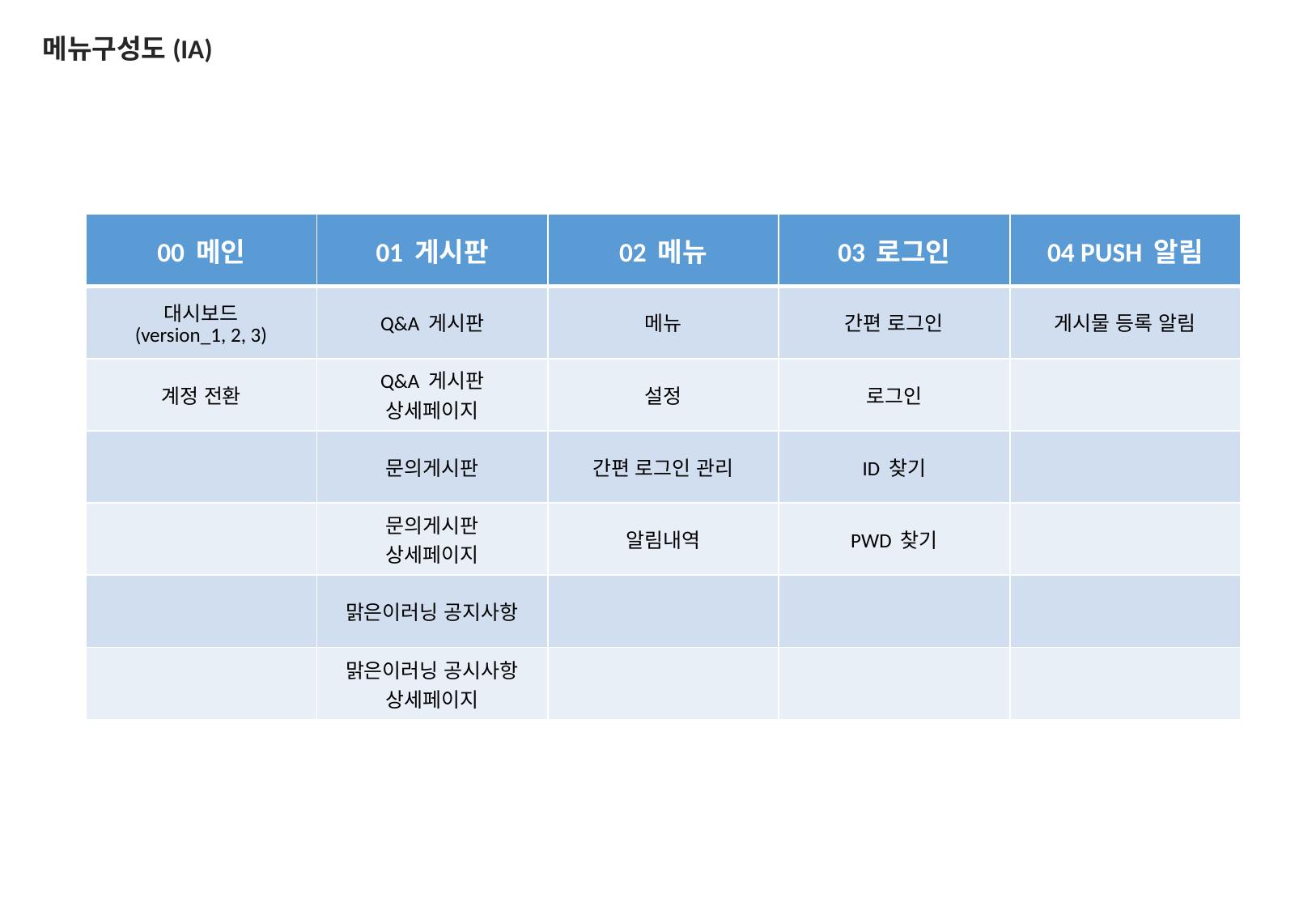

메뉴구성도(IA)
| 00 메인 | 01 게시판 | 02 메뉴 | 03 로그인 | 04 PUSH 알림 |
| --- | --- | --- | --- | --- |
| 대시보드 (version\_1, 2, 3) | Q&A 게시판 | 메뉴 | 간편 로그인 | 게시물 등록 알림 |
| 계정 전환 | Q&A 게시판 상세페이지 | 설정 | 로그인 |  |
|  | 문의게시판 | 간편 로그인 관리 | ID 찾기 |  |
|  | 문의게시판 상세페이지 | 알림내역 | PWD 찾기 |  |
|  | 맑은이러닝 공지사항 |  |  |  |
|  | 맑은이러닝 공시사항 상세페이지 |  |  |  |